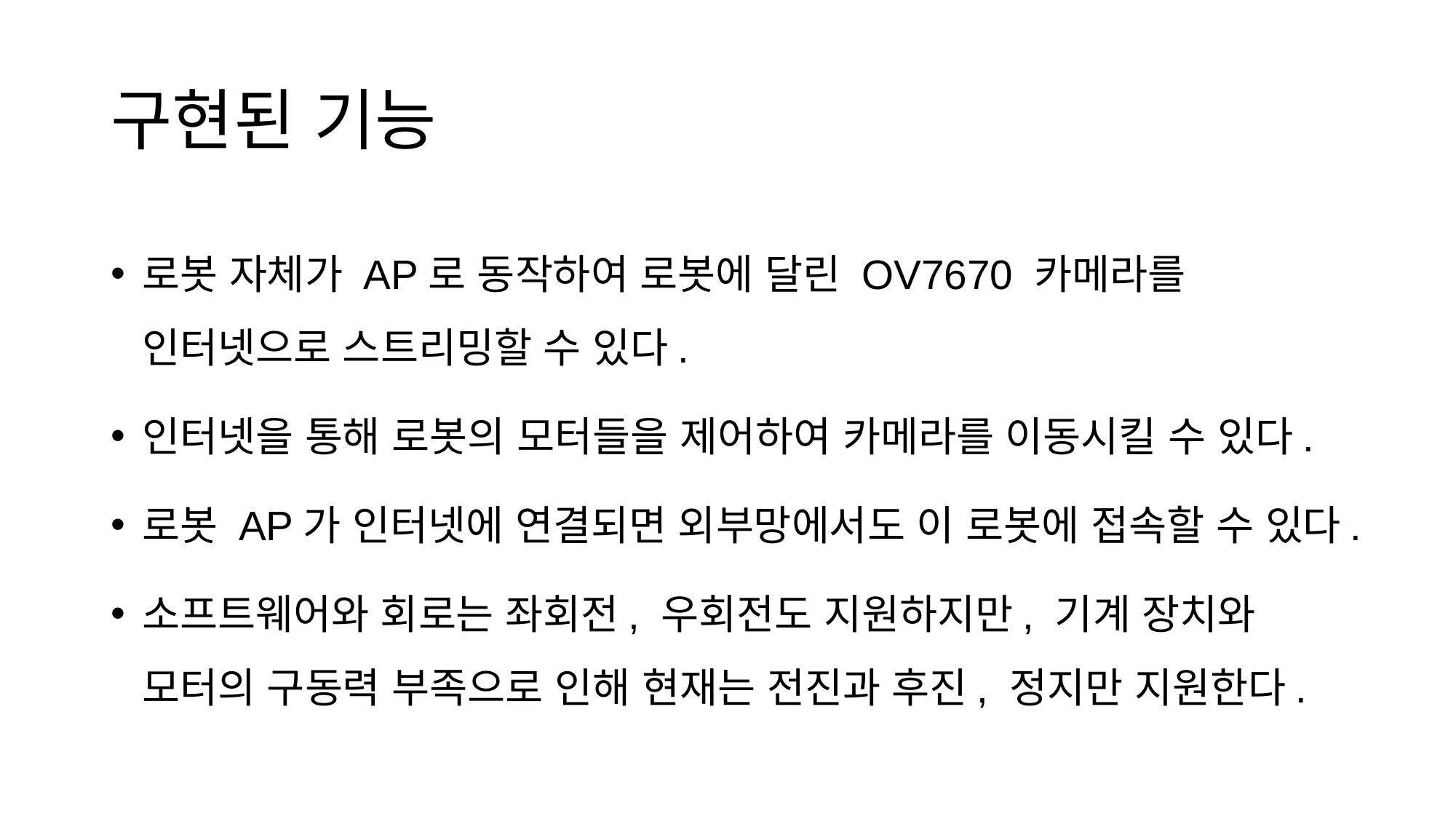

# 구현된 기능
로봇 자체가 AP로 동작하여 로봇에 달린 OV7670 카메라를 인터넷으로 스트리밍할 수 있다.
인터넷을 통해 로봇의 모터들을 제어하여 카메라를 이동시킬 수 있다.
로봇 AP가 인터넷에 연결되면 외부망에서도 이 로봇에 접속할 수 있다.
소프트웨어와 회로는 좌회전, 우회전도 지원하지만, 기계 장치와 모터의 구동력 부족으로 인해 현재는 전진과 후진, 정지만 지원한다.